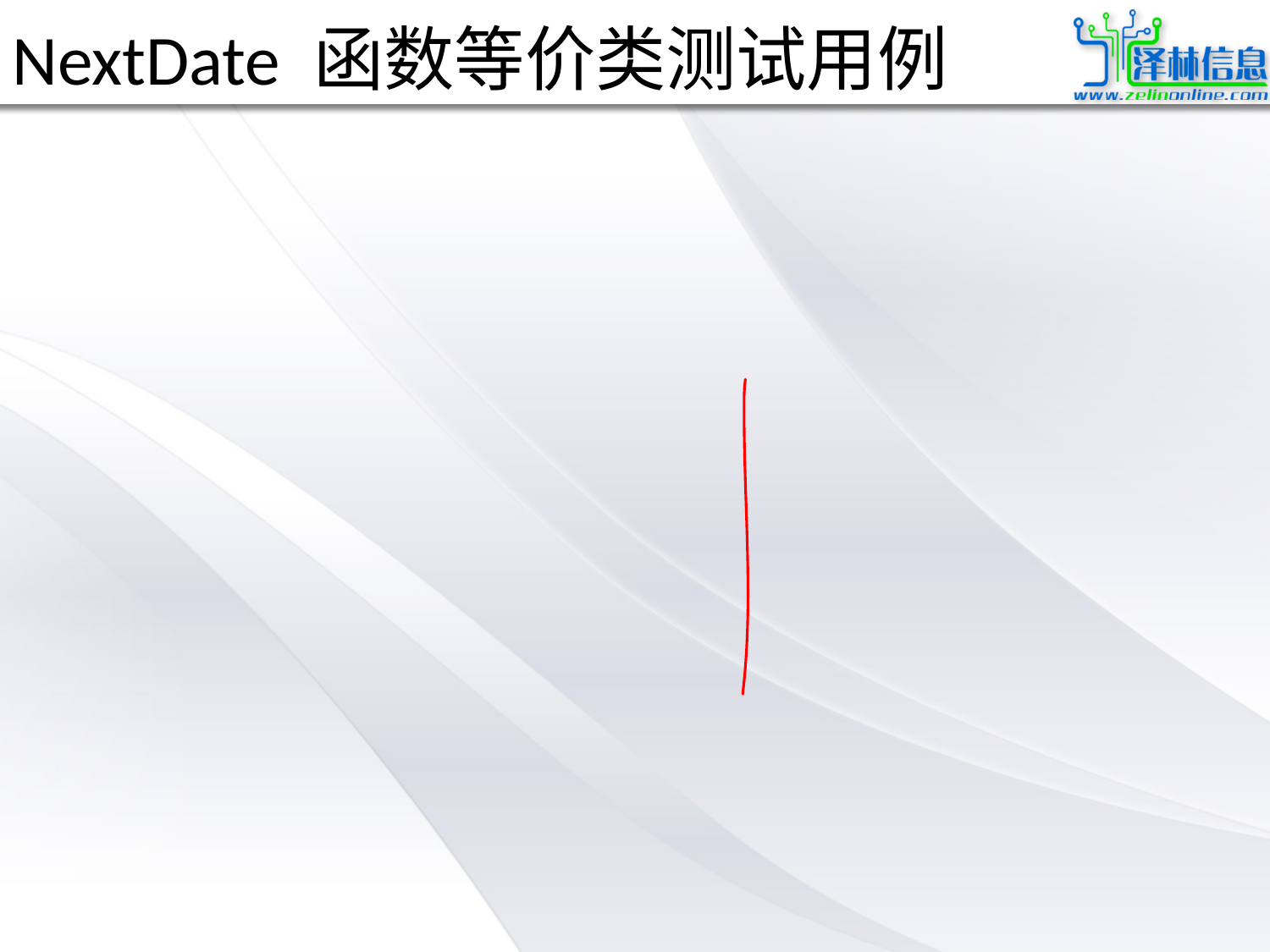

# NextDate 函数等价类测试用例
弱健壮等价类测试
用例ID   月份  日期      年          预期输出
WR1        6      15    1912     1912年6月16日
WR2     －1     15    1912     月份不在1～12中
WR3       13     15    1912    月份不在1～12中
WR4        6     －1    1912    日期不在1～31中
WR5        6      32     1912    日期不在1～31中
WR6        6      15     1811   年份不在1812～2012中
WR7        6      15     2013   年份不在1812～2012中